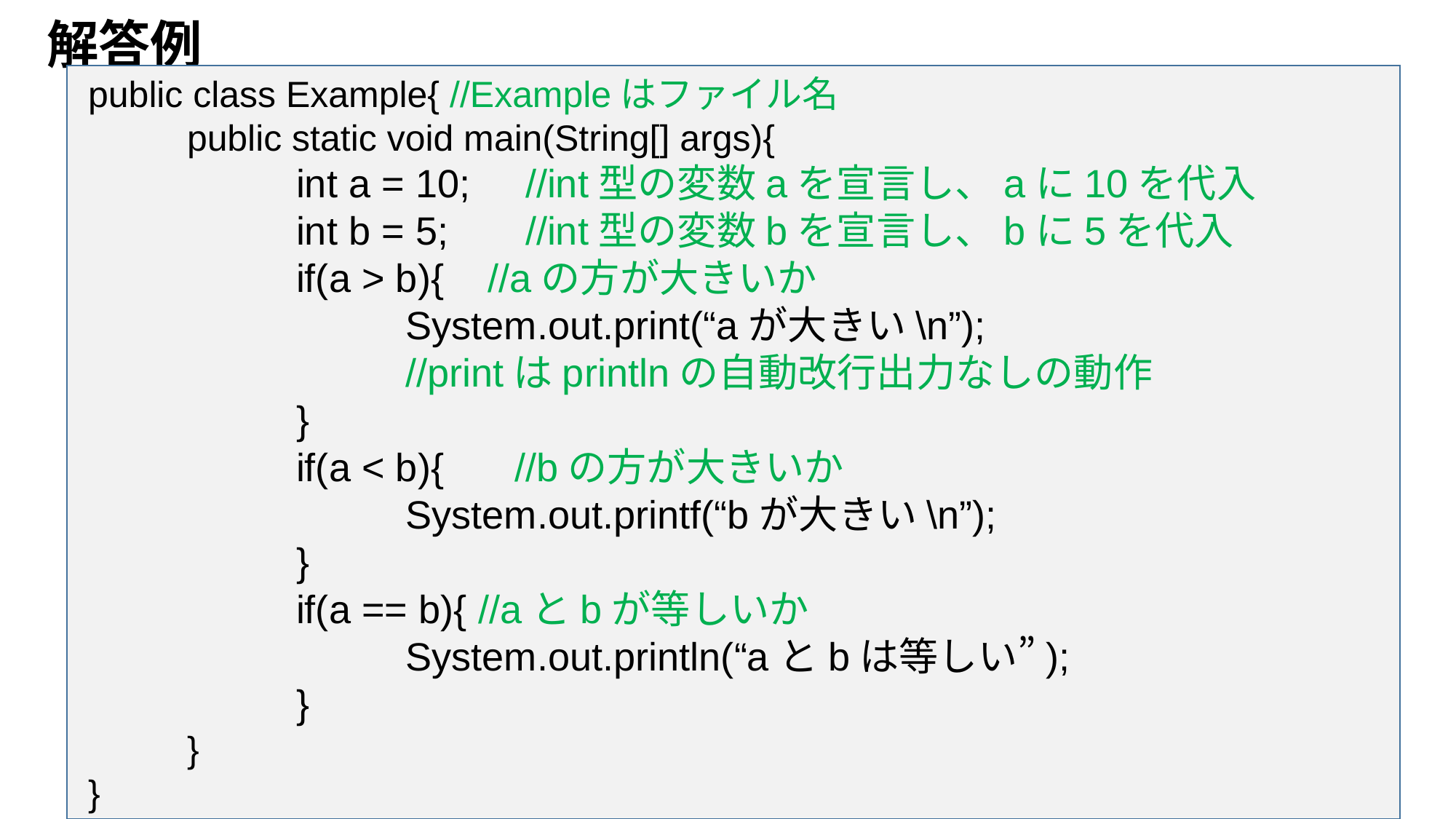

解答例
 public class Example{ //Exampleはファイル名
	public static void main(String[] args){
		int a = 10;	 //int型の変数aを宣言し、aに10を代入
		int b = 5;	 //int型の変数bを宣言し、bに5を代入
		if(a > b){    //aの方が大きいか
			System.out.print(“aが大きい\n”);
			//printはprintlnの自動改行出力なしの動作
		}
		if(a < b){	//bの方が大きいか
			System.out.printf(“bが大きい\n”);
		}
		if(a == b){ //aとbが等しいか
			System.out.println(“aとbは等しい”);
		}
	}
 }